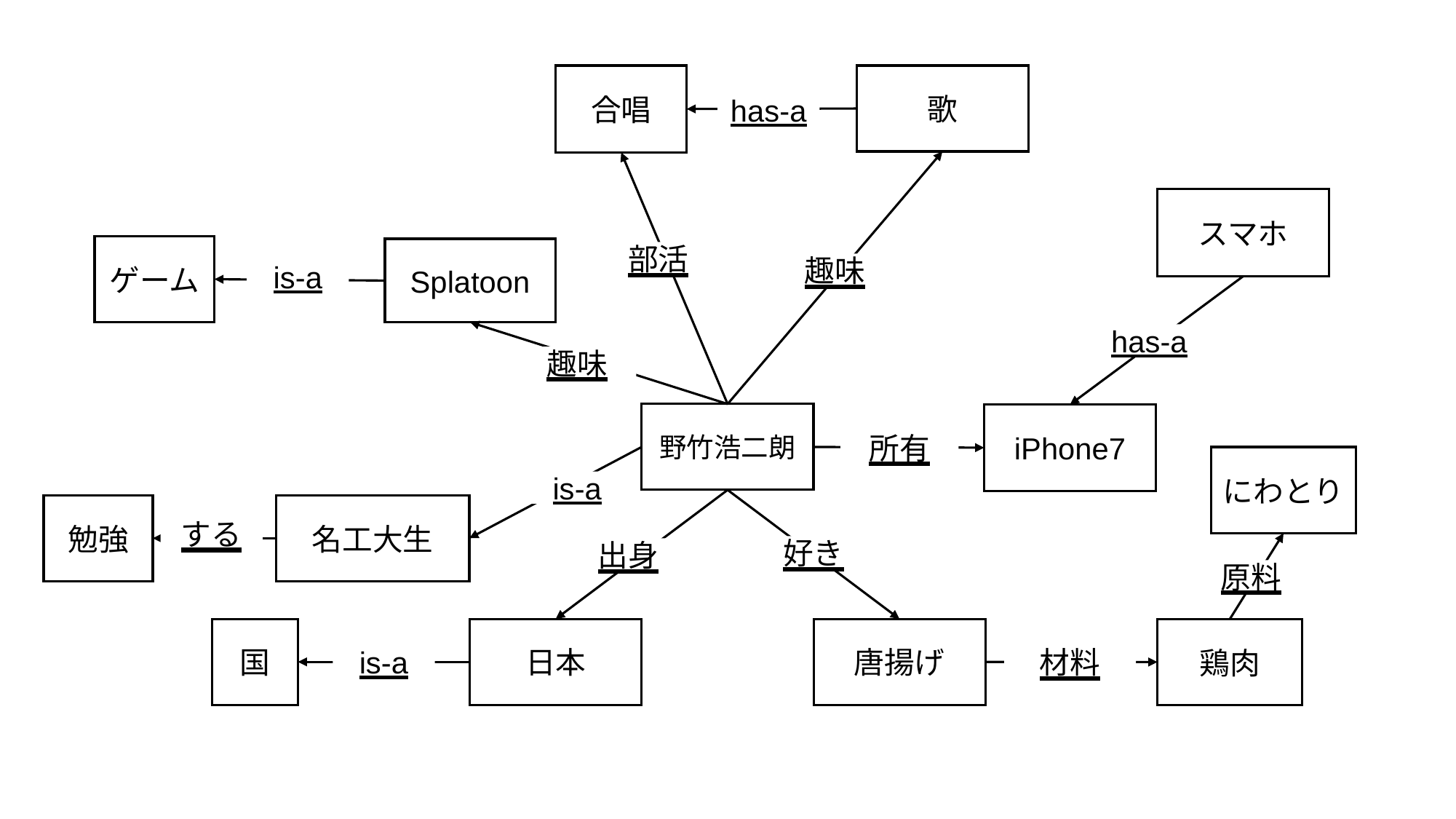

合唱
歌
has-a
スマホ
ゲーム
Splatoon
部活
趣味
is-a
has-a
趣味
野竹浩二朗
iPhone7
所有
にわとり
is-a
勉強
名工大生
する
好き
出身
原料
国
日本
唐揚げ
鶏肉
is-a
材料